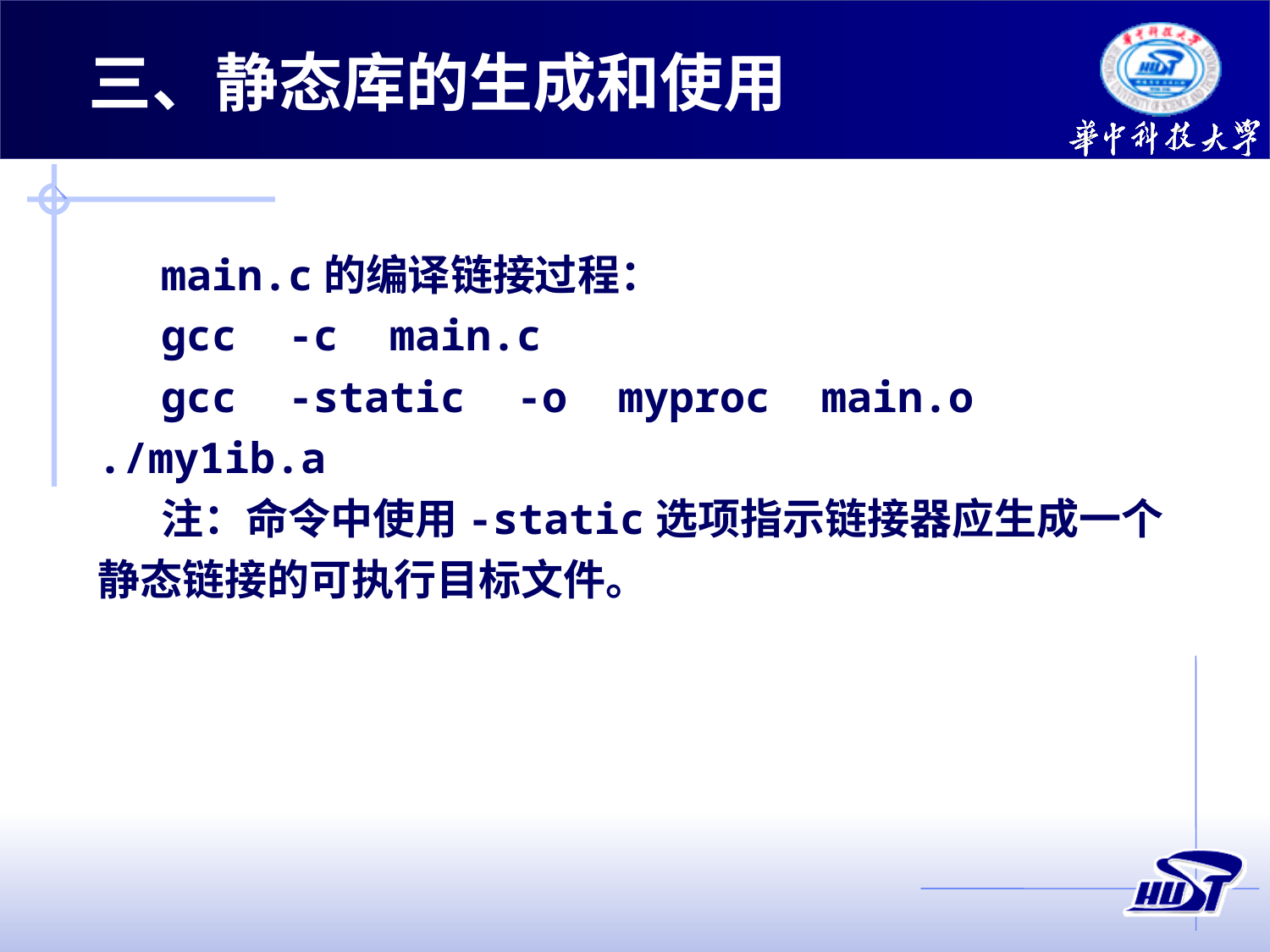

三、静态库的生成和使用
main.c的编译链接过程：
gcc  -c  main.c
gcc  -static  -o  myproc  main.o  ./my1ib.a
注：命令中使用-static选项指示链接器应生成一个静态链接的可执行目标文件。